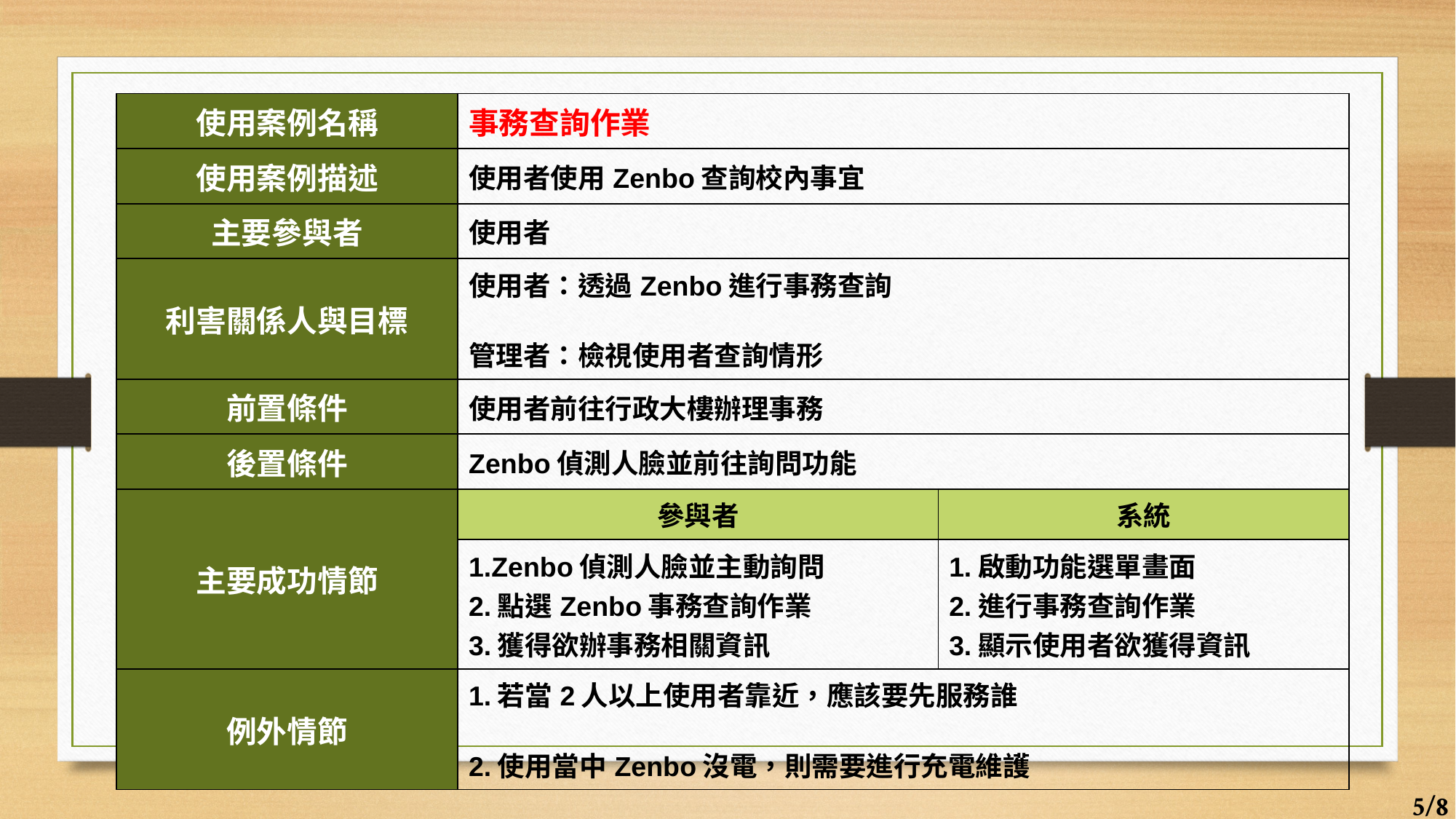

| 使用案例名稱 | 事務查詢作業 |  |
| --- | --- | --- |
| 使用案例描述 | 使用者使用Zenbo查詢校內事宜 |  |
| 主要參與者 | 使用者 |  |
| 利害關係人與目標 | 使用者：透過Zenbo進行事務查詢 管理者：檢視使用者查詢情形 |  |
| 前置條件 | 使用者前往行政大樓辦理事務 |  |
| 後置條件 | Zenbo偵測人臉並前往詢問功能 |  |
| 主要成功情節 | 參與者 | 系統 |
|  | 1.Zenbo偵測人臉並主動詢問 2.點選Zenbo事務查詢作業 3.獲得欲辦事務相關資訊 | 1.啟動功能選單畫面 2.進行事務查詢作業 3.顯示使用者欲獲得資訊 |
| 例外情節 | 1.若當2人以上使用者靠近，應該要先服務誰 2.使用當中Zenbo沒電，則需要進行充電維護 |  |
5/8